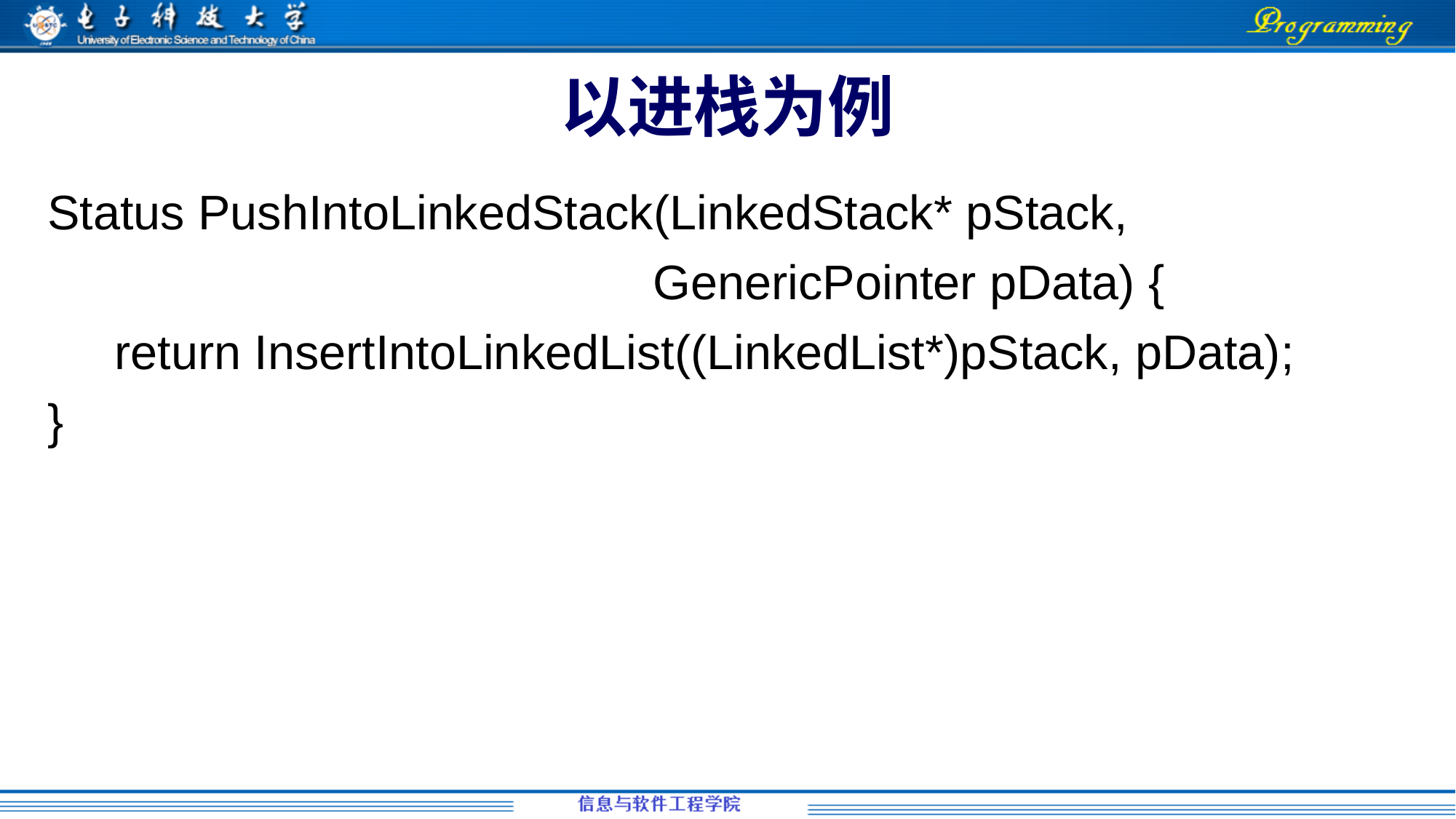

# 以进栈为例
Status PushIntoLinkedStack(LinkedStack* pStack,
                                             GenericPointer pData) {
     return InsertIntoLinkedList((LinkedList*)pStack, pData);
}